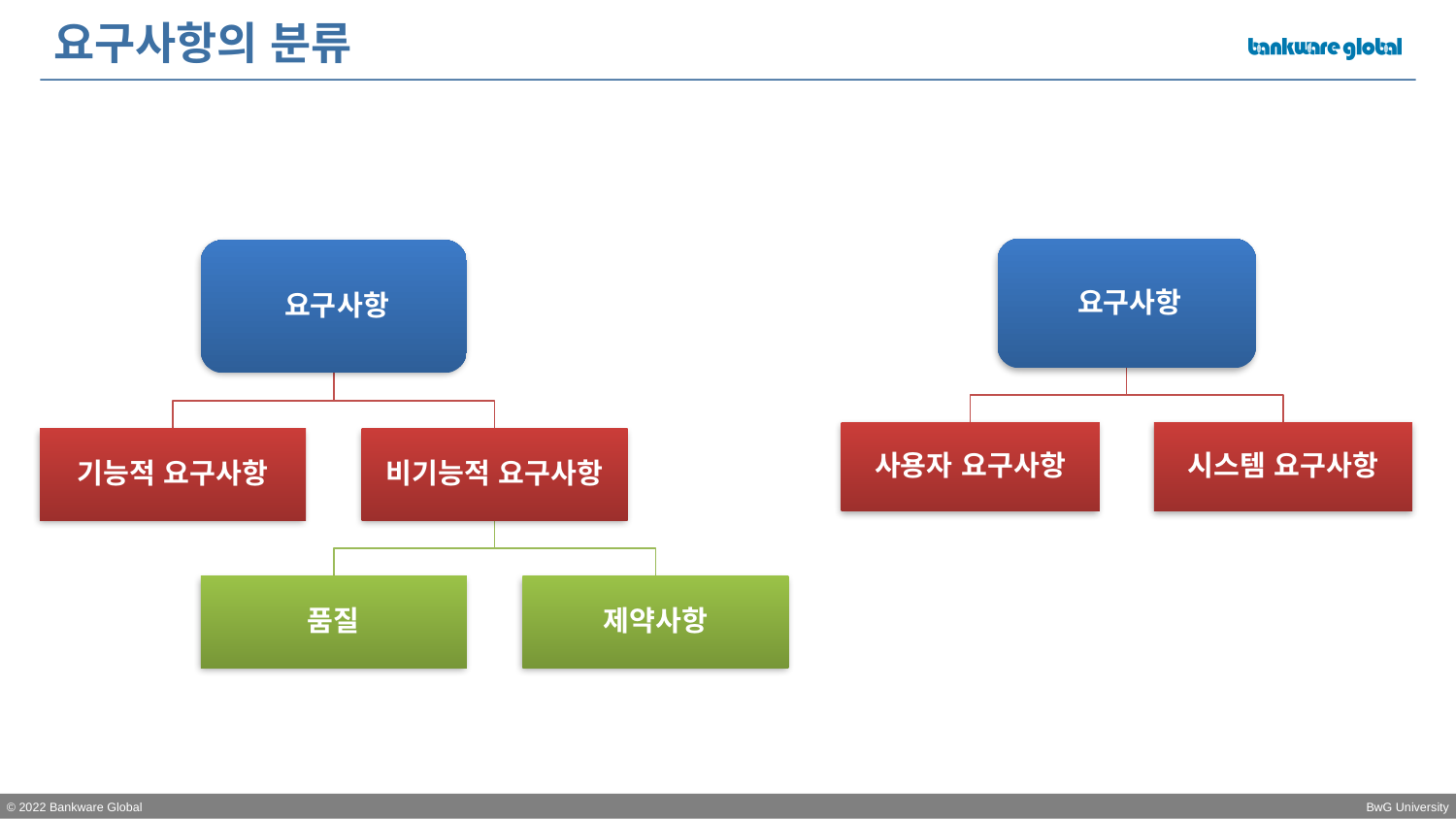

# 요구사항의 분류
요구사항
사용자 요구사항
시스템 요구사항
요구사항
기능적 요구사항
비기능적 요구사항
품질
제약사항